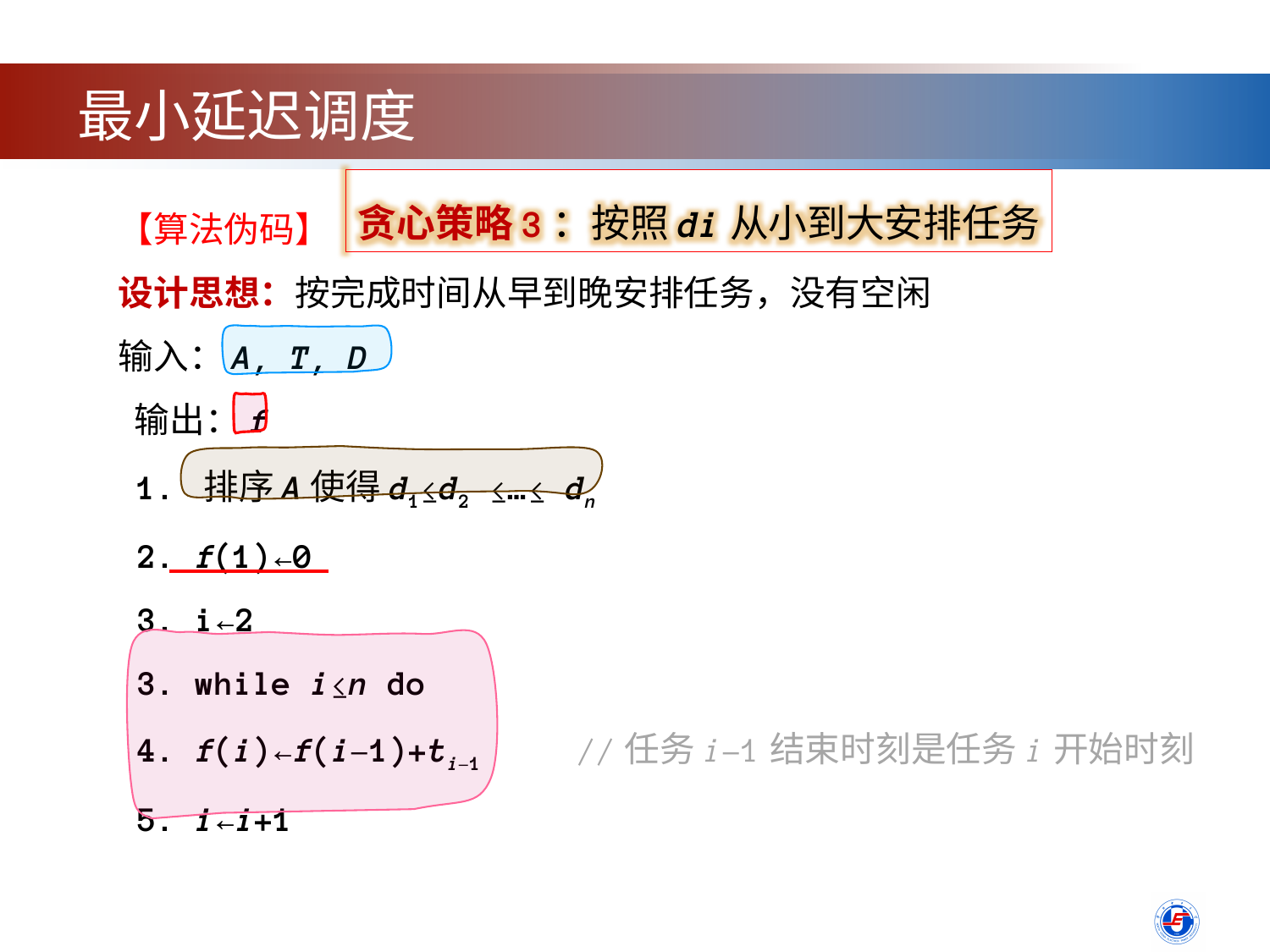

最小延迟调度
贪心策略3：按照di从小到大安排任务
【算法伪码】
设计思想：按完成时间从早到晚安排任务，没有空闲
输入：A, T, D
 输出：f
 1. 排序A使得d1≤d2 ≤…≤ dn
 2. f(1)←0
 3. i←2
 3. while i≤n do
 4. f(i)←f(i−1)+ti−1     //任务i-1结束时刻是任务i开始时刻
 5. i←i+1